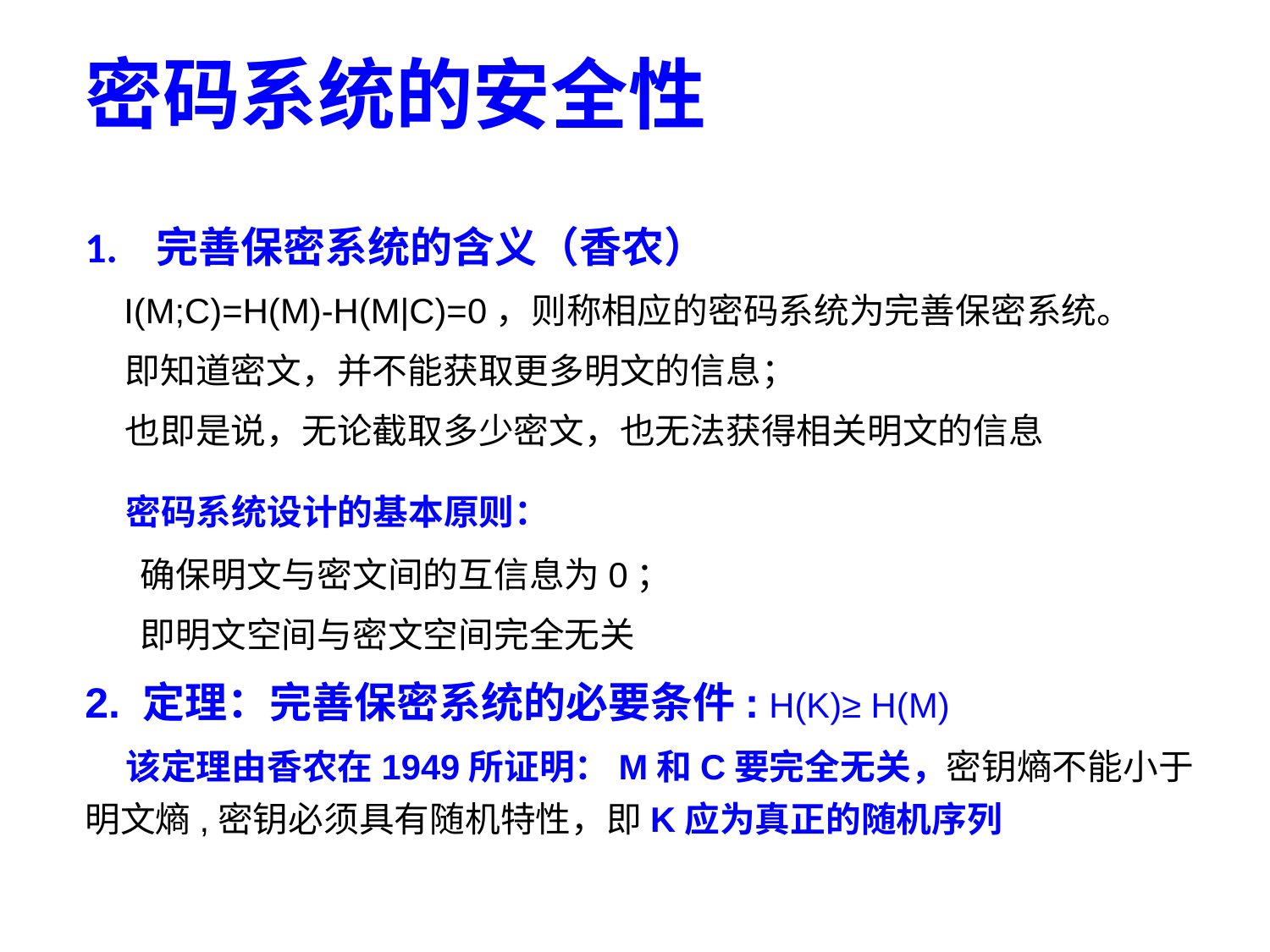

# 密码系统的安全性
1.   完善保密系统的含义（香农）
    I(M;C)=H(M)-H(M|C)=0，则称相应的密码系统为完善保密系统。
    即知道密文，并不能获取更多明文的信息；
    也即是说，无论截取多少密文，也无法获得相关明文的信息
    密码系统设计的基本原则：
      确保明文与密文间的互信息为0；
      即明文空间与密文空间完全无关
2. 定理：完善保密系统的必要条件: H(K)≥ H(M)
    该定理由香农在1949所证明：M和C要完全无关，密钥熵不能小于明文熵,密钥必须具有随机特性，即K应为真正的随机序列